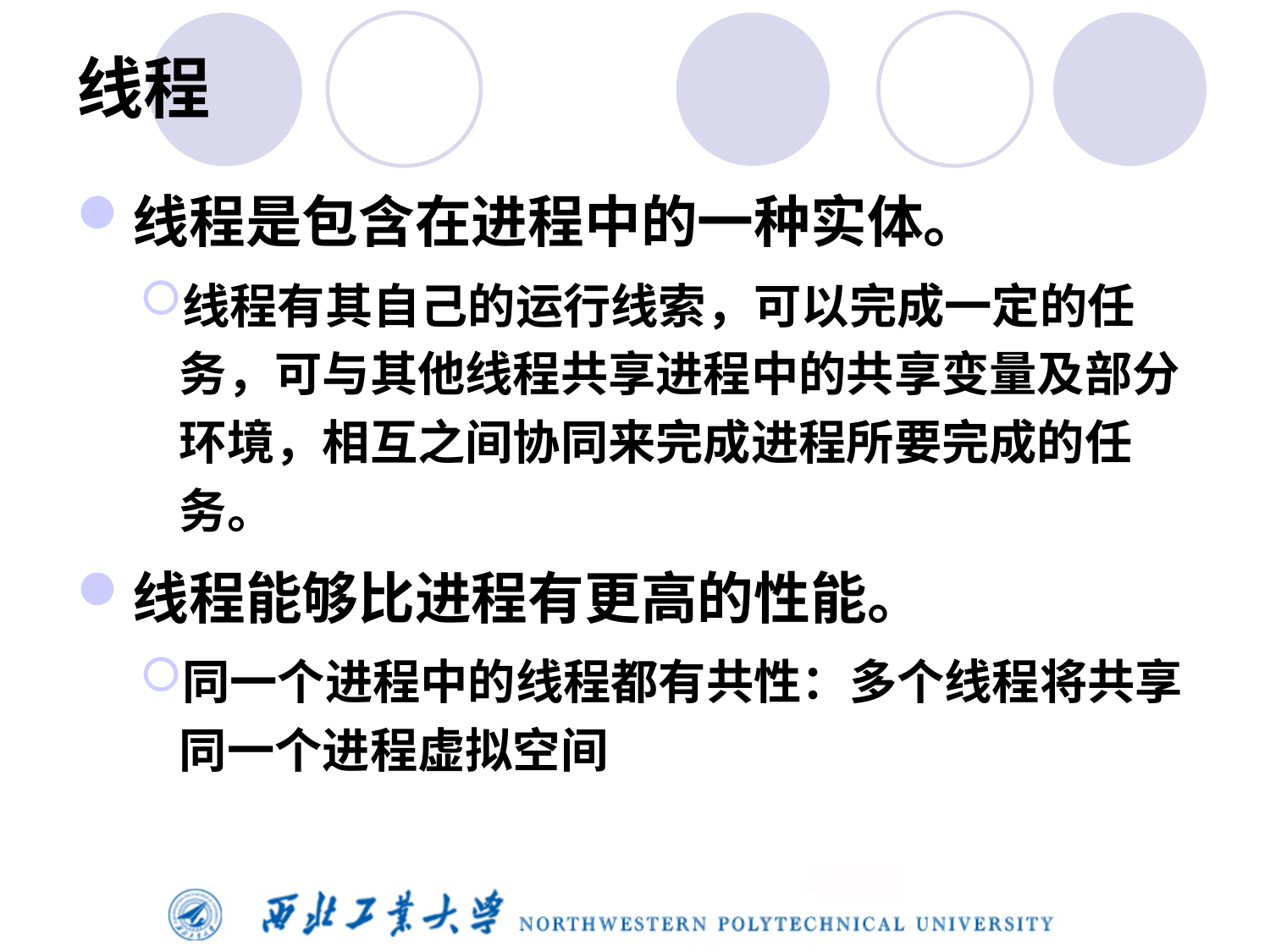

# 线程
线程是包含在进程中的一种实体。
线程有其自己的运行线索，可以完成一定的任务，可与其他线程共享进程中的共享变量及部分环境，相互之间协同来完成进程所要完成的任务。
线程能够比进程有更高的性能。
同一个进程中的线程都有共性：多个线程将共享同一个进程虚拟空间